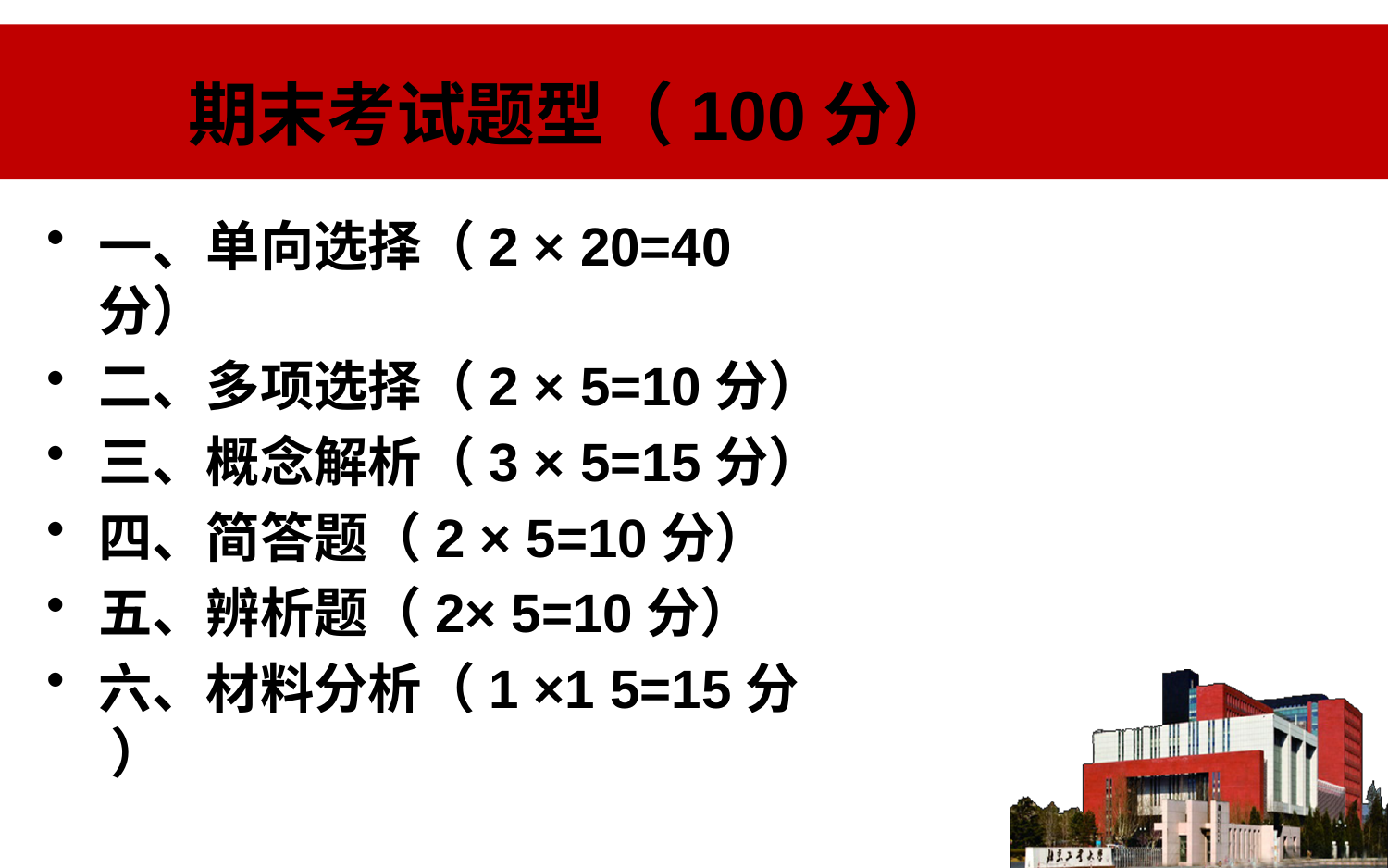

# 期末考试题型（100分）
一、单向选择（2 × 20=40分）
二、多项选择（2 × 5=10分）
三、概念解析（3 × 5=15分）
四、简答题（2 × 5=10分）
五、辨析题（2× 5=10分）
六、材料分析（1 ×1 5=15分 ）